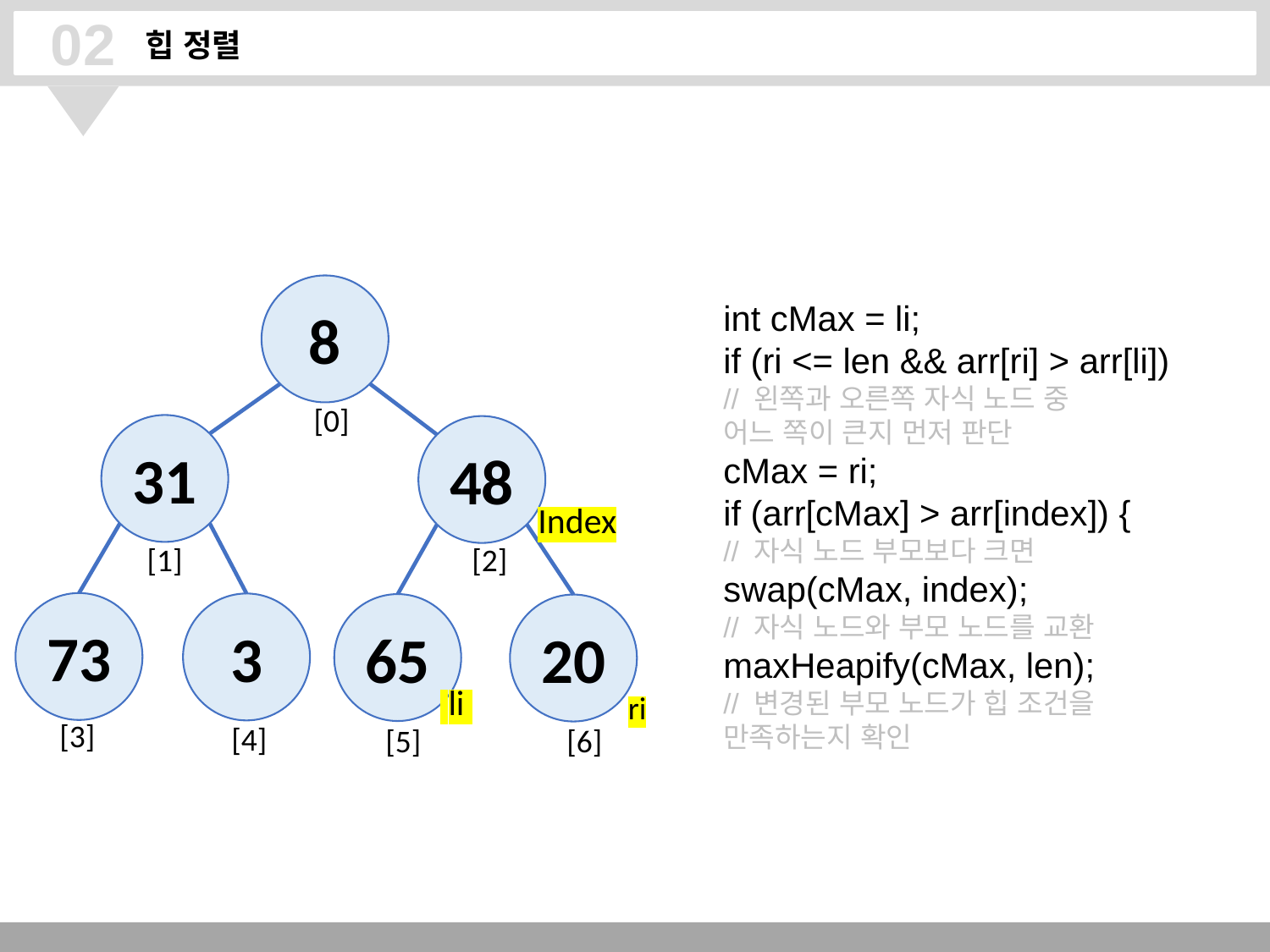

02

힙 정렬

8
[0]
31
48
Index
[2]
[1]
73
3
65
20
 li
ri
[3]
[4]
[6]
[5]
int cMax = li;
if (ri <= len && arr[ri] > arr[li])
// 왼쪽과 오른쪽 자식 노드 중
어느 쪽이 큰지 먼저 판단
cMax = ri;
if (arr[cMax] > arr[index]) {
// 자식 노드 부모보다 크면
swap(cMax, index);
// 자식 노드와 부모 노드를 교환
maxHeapify(cMax, len);
// 변경된 부모 노드가 힙 조건을
만족하는지 확인